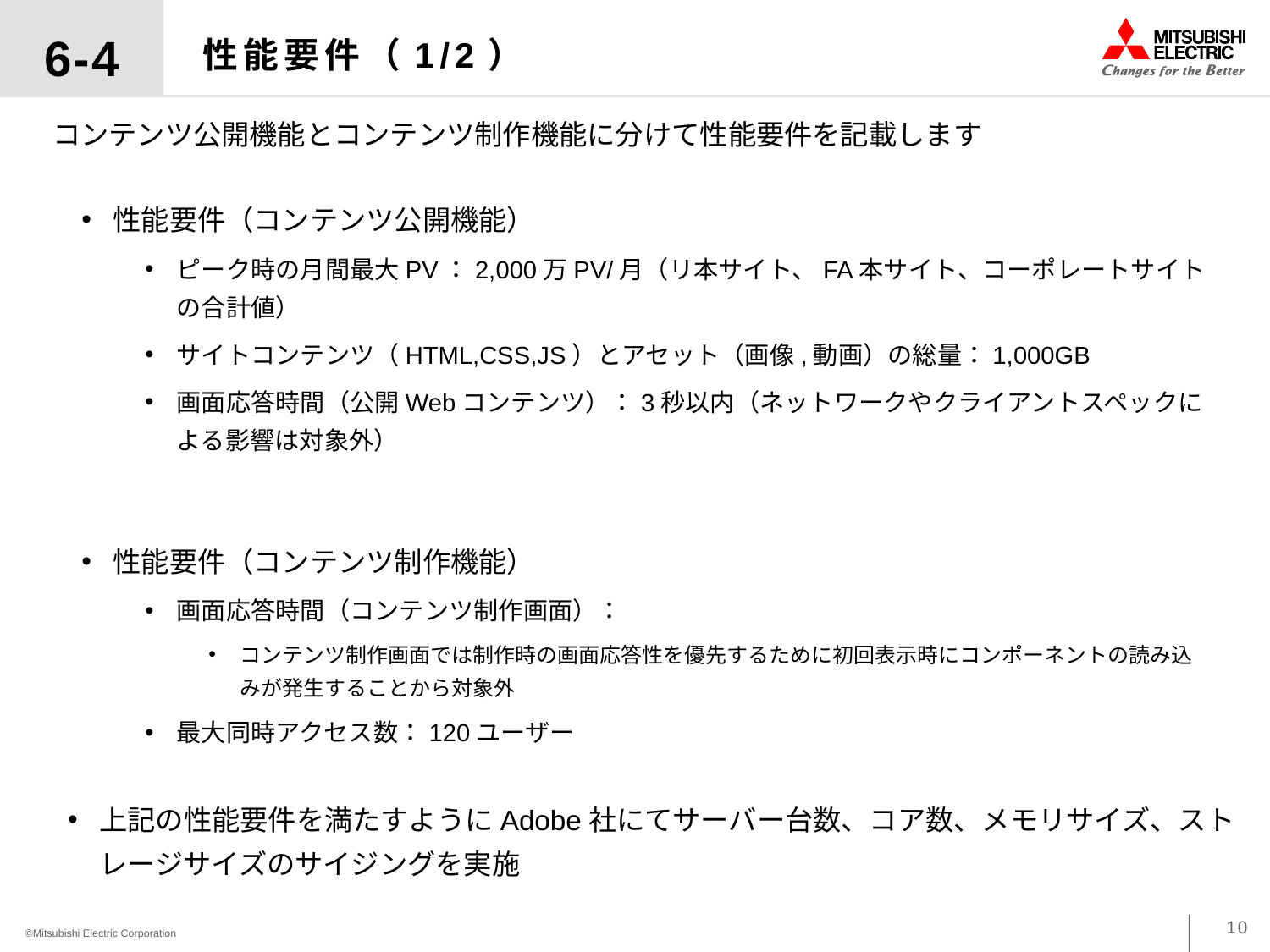

6-4
# 性能要件（1/2）
コンテンツ公開機能とコンテンツ制作機能に分けて性能要件を記載します
性能要件（コンテンツ公開機能）
ピーク時の月間最大PV：2,000万PV/月（リ本サイト、FA本サイト、コーポレートサイトの合計値）
サイトコンテンツ（HTML,CSS,JS）とアセット（画像,動画）の総量：1,000GB
画面応答時間（公開Webコンテンツ）：3秒以内（ネットワークやクライアントスペックによる影響は対象外）

性能要件（コンテンツ制作機能）
画面応答時間（コンテンツ制作画面）：
コンテンツ制作画面では制作時の画面応答性を優先するために初回表示時にコンポーネントの読み込みが発生することから対象外
最大同時アクセス数：120ユーザー

上記の性能要件を満たすようにAdobe社にてサーバー台数、コア数、メモリサイズ、ストレージサイズのサイジングを実施
10